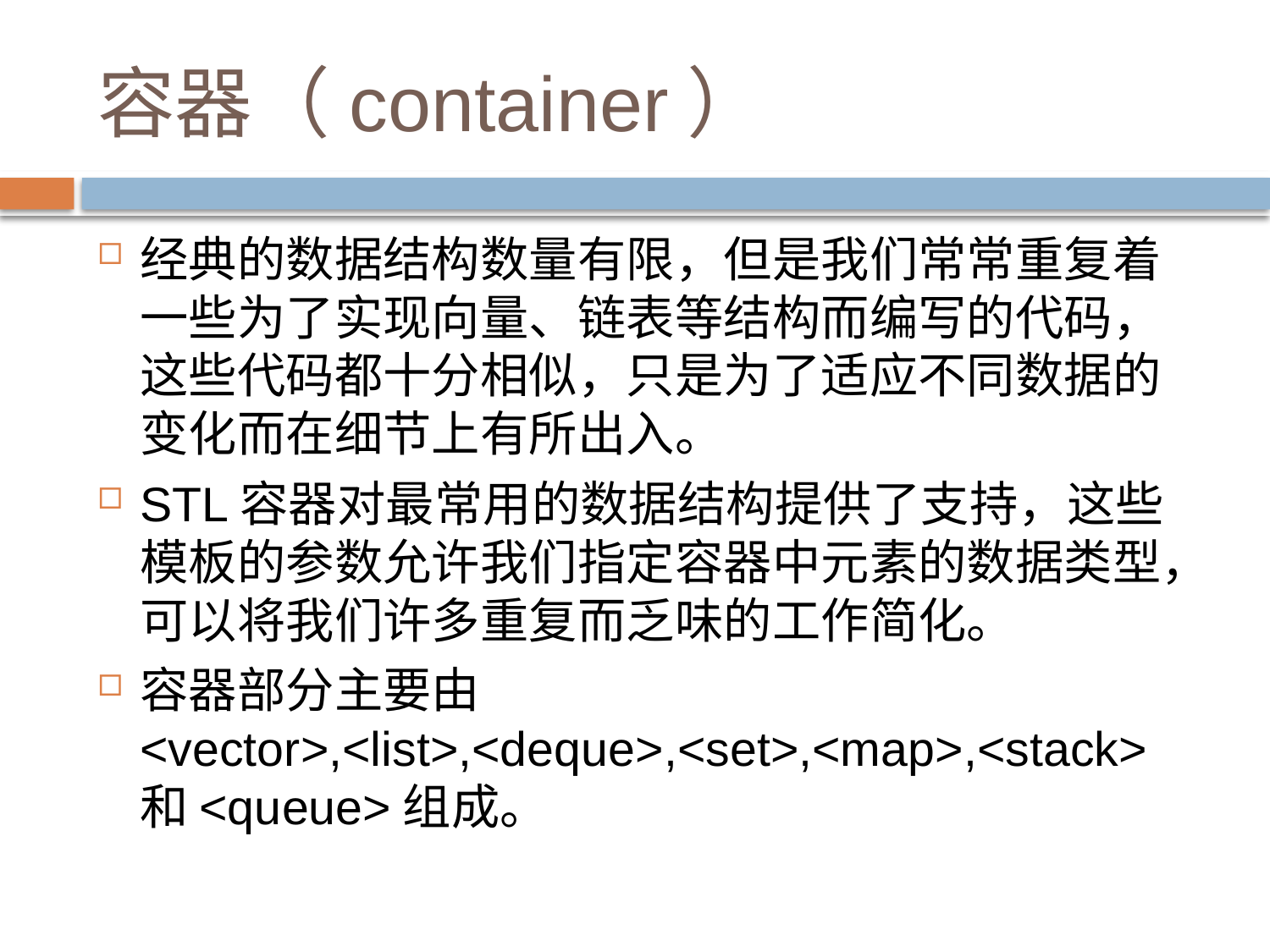

# 容器（container）
经典的数据结构数量有限，但是我们常常重复着一些为了实现向量、链表等结构而编写的代码，这些代码都十分相似，只是为了适应不同数据的变化而在细节上有所出入。
STL容器对最常用的数据结构提供了支持，这些模板的参数允许我们指定容器中元素的数据类型，可以将我们许多重复而乏味的工作简化。
容器部分主要由<vector>,<list>,<deque>,<set>,<map>,<stack>和<queue>组成。